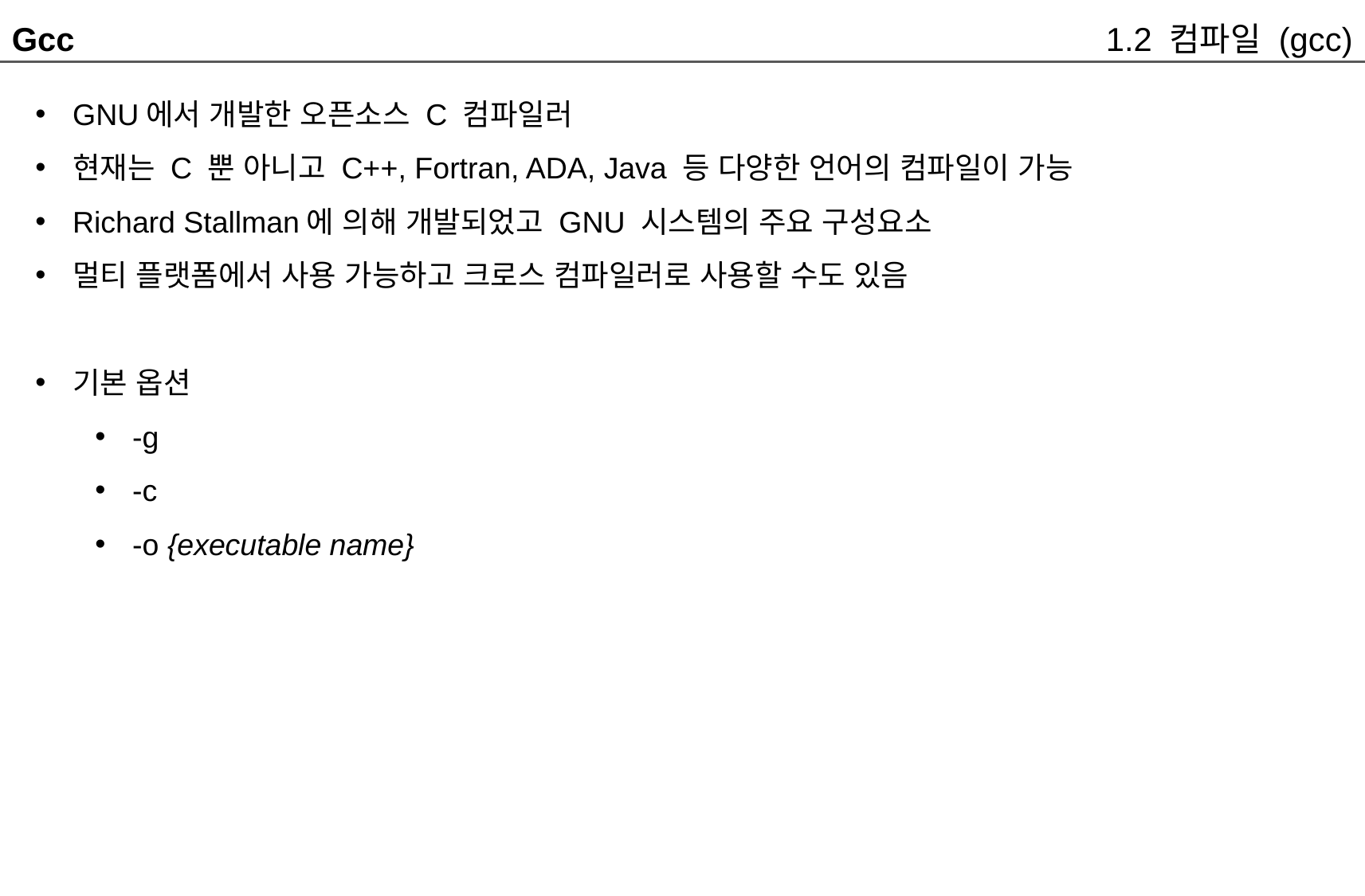

Gcc
1.2 컴파일 (gcc)
GNU에서 개발한 오픈소스 C 컴파일러
현재는 C 뿐 아니고 C++, Fortran, ADA, Java 등 다양한 언어의 컴파일이 가능
Richard Stallman에 의해 개발되었고 GNU 시스템의 주요 구성요소
멀티 플랫폼에서 사용 가능하고 크로스 컴파일러로 사용할 수도 있음

기본 옵션
-g
-c
-o {executable name}